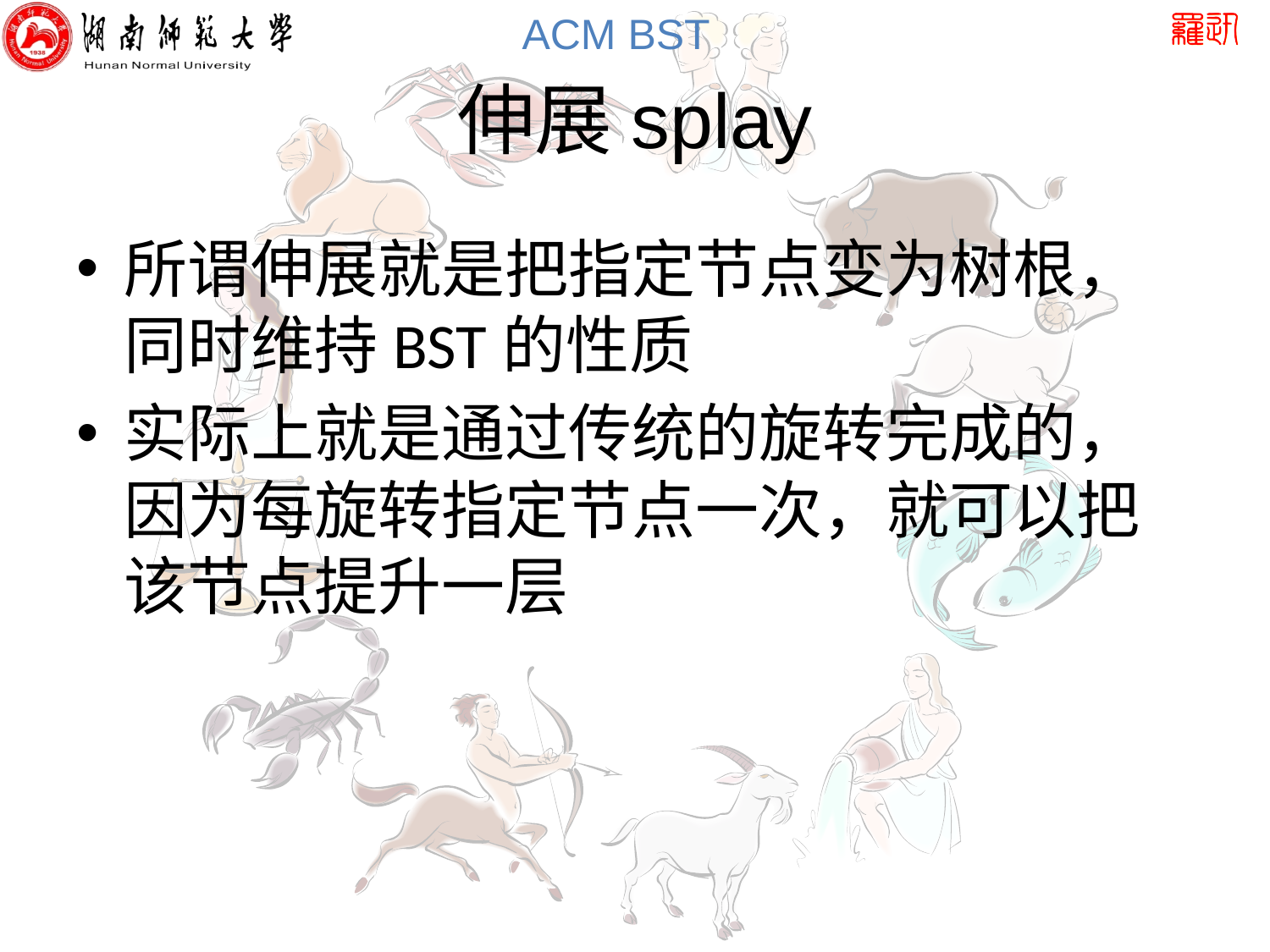

# 伸展splay
所谓伸展就是把指定节点变为树根，同时维持BST的性质
实际上就是通过传统的旋转完成的，因为每旋转指定节点一次，就可以把该节点提升一层